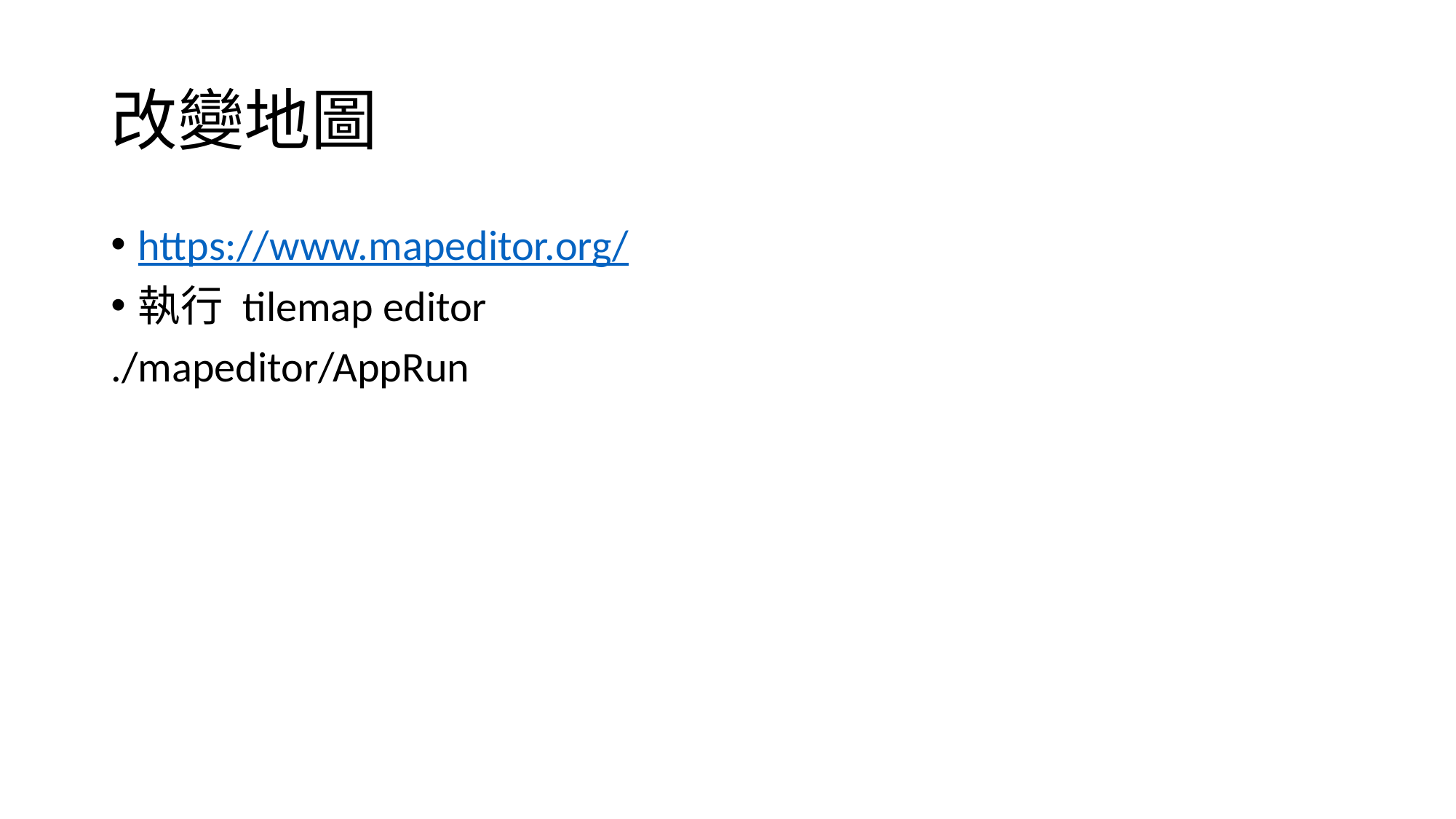

# 改變地圖
https://www.mapeditor.org/
執行 tilemap editor
./mapeditor/AppRun